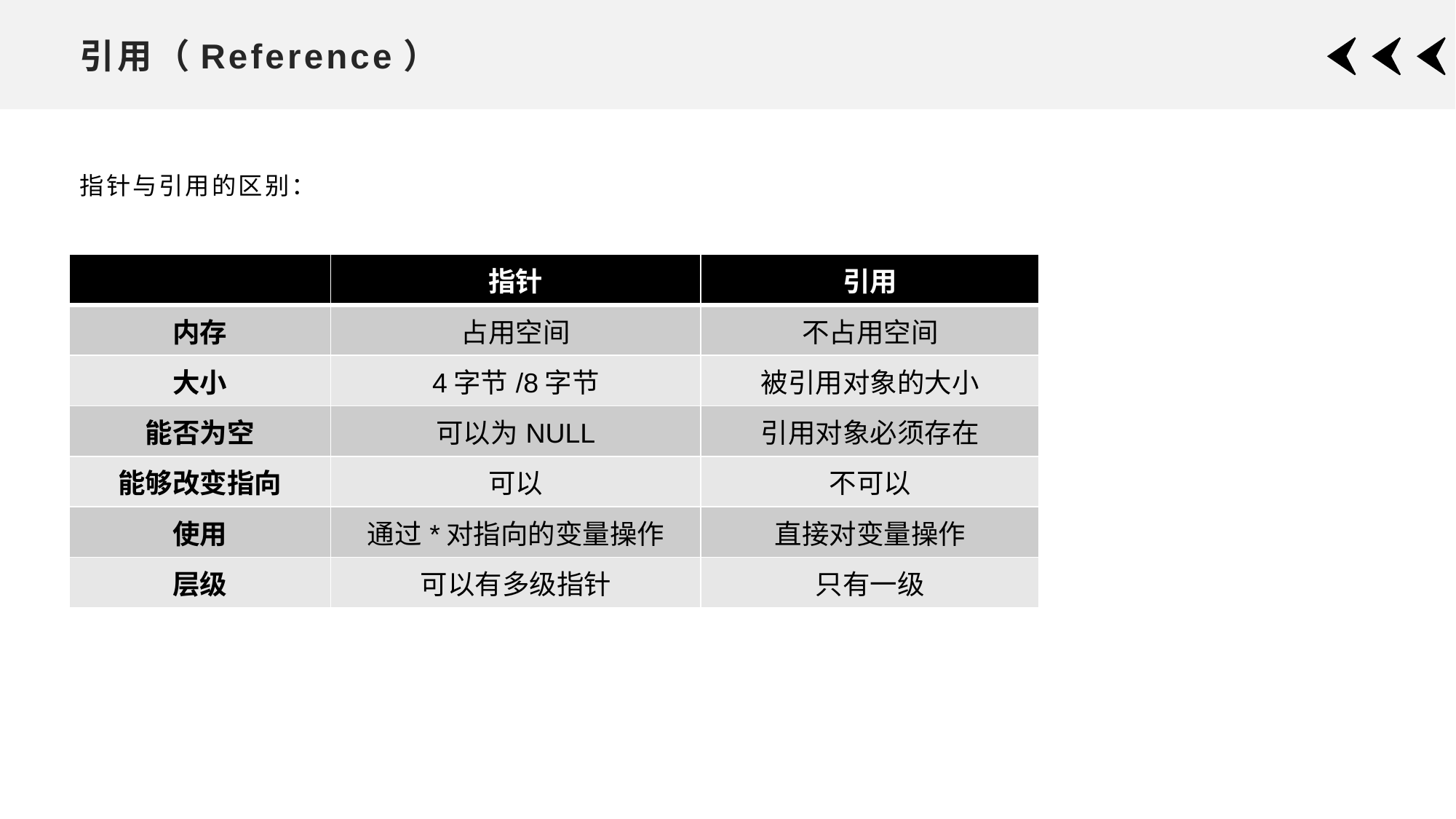

# 引用（Reference）
指针与引用的区别：
|  | 指针 | 引用 |
| --- | --- | --- |
| 内存 | 占用空间 | 不占用空间 |
| 大小 | 4字节/8字节 | 被引用对象的大小 |
| 能否为空 | 可以为NULL | 引用对象必须存在 |
| 能够改变指向 | 可以 | 不可以 |
| 使用 | 通过\*对指向的变量操作 | 直接对变量操作 |
| 层级 | 可以有多级指针 | 只有一级 |